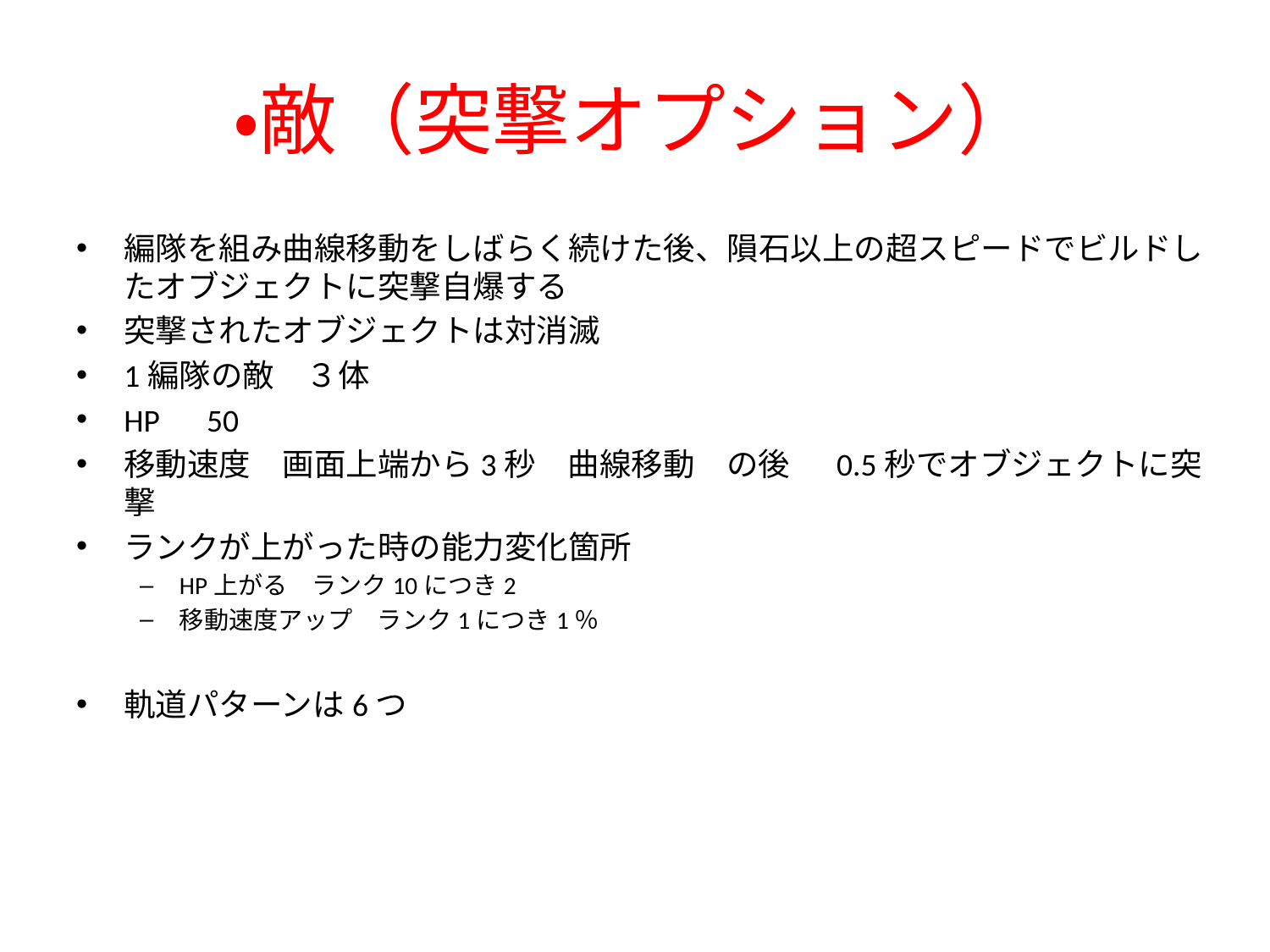

# ・敵（突撃オプション）
編隊を組み曲線移動をしばらく続けた後、隕石以上の超スピードでビルドしたオブジェクトに突撃自爆する
突撃されたオブジェクトは対消滅
1編隊の敵　３体
HP　50
移動速度　画面上端から3秒　曲線移動　の後　 0.5秒でオブジェクトに突撃
ランクが上がった時の能力変化箇所
HP上がる　ランク10につき2
移動速度アップ　ランク1につき1％

軌道パターンは6つ